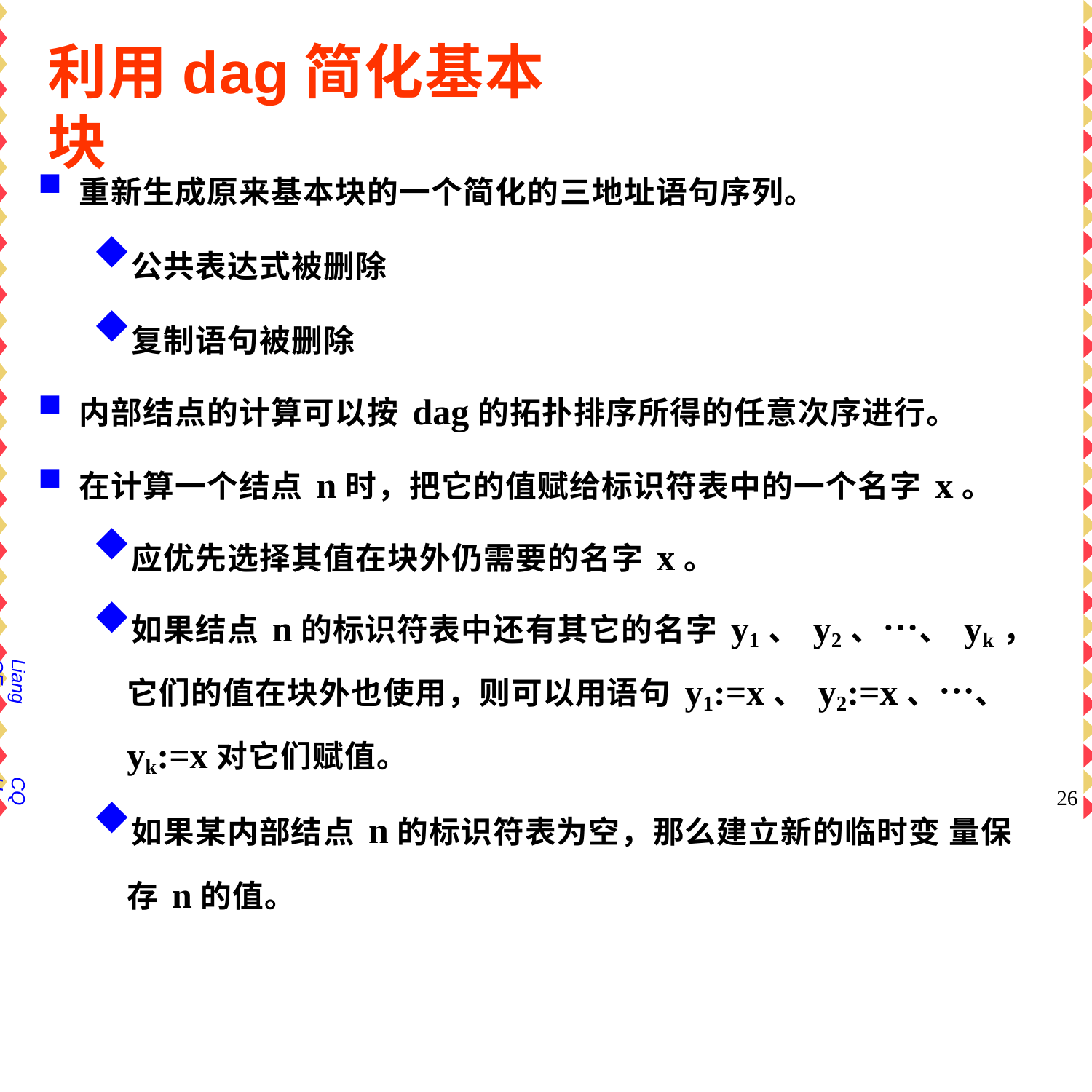

# 利用dag简化基本块
重新生成原来基本块的一个简化的三地址语句序列。
公共表达式被删除
复制语句被删除
内部结点的计算可以按dag的拓扑排序所得的任意次序进行。
在计算一个结点n时，把它的值赋给标识符表中的一个名字x。
应优先选择其值在块外仍需要的名字x。
如果结点n的标识符表中还有其它的名字y1、y2、…、yk，  它们的值在块外也使用，则可以用语句y1:=x、y2:=x、…、  yk:=x对它们赋值。
如果某内部结点n的标识符表为空，那么建立新的临时变 量保存n的值。
Liang GE
CQU
26